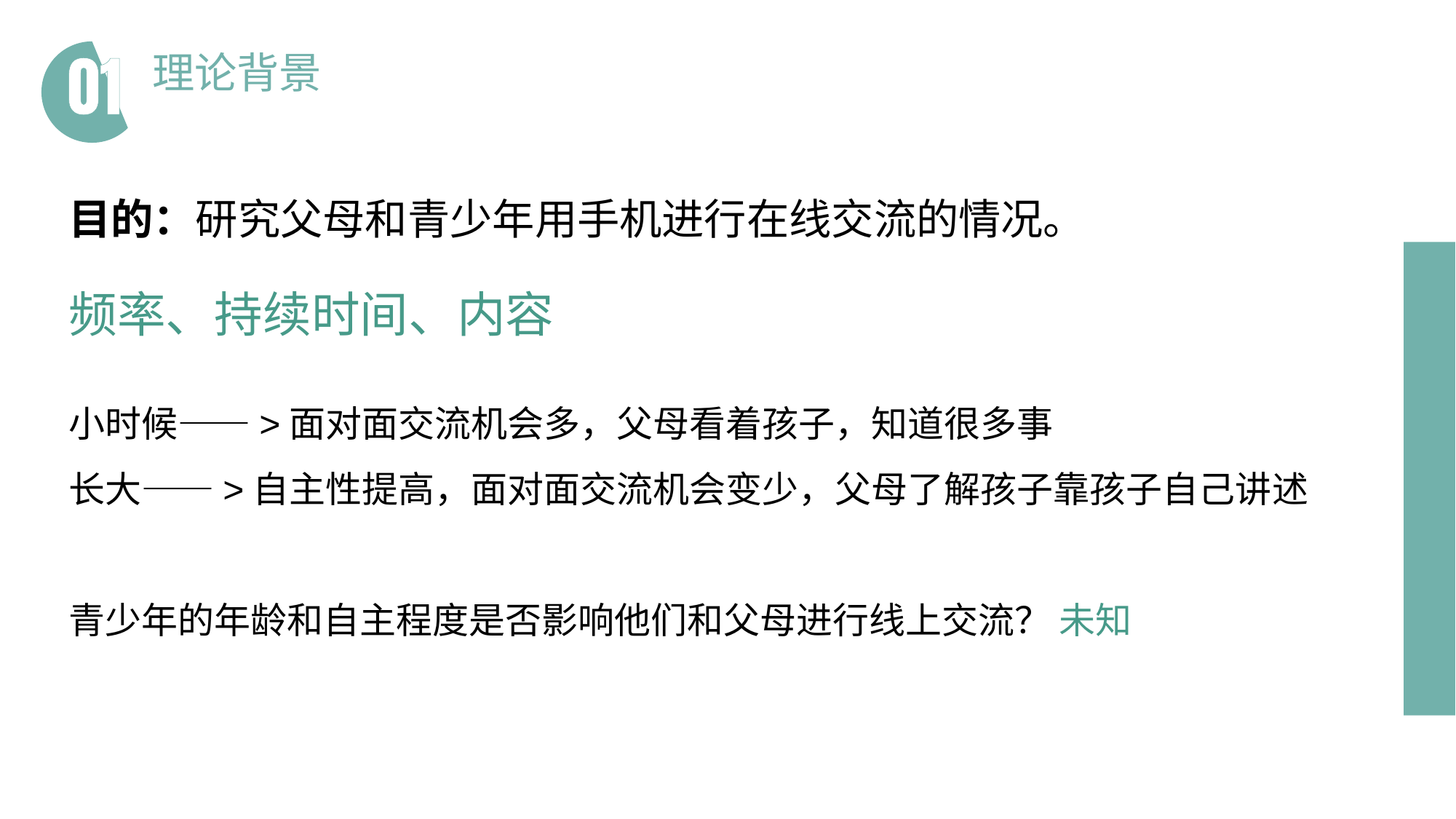

理论背景

01
目的：研究父母和青少年用手机进行在线交流的情况。

频率、持续时间、内容
小时候——>面对面交流机会多，父母看着孩子，知道很多事
长大——>自主性提高，面对面交流机会变少，父母了解孩子靠孩子自己讲述

青少年的年龄和自主程度是否影响他们和父母进行线上交流？ 未知